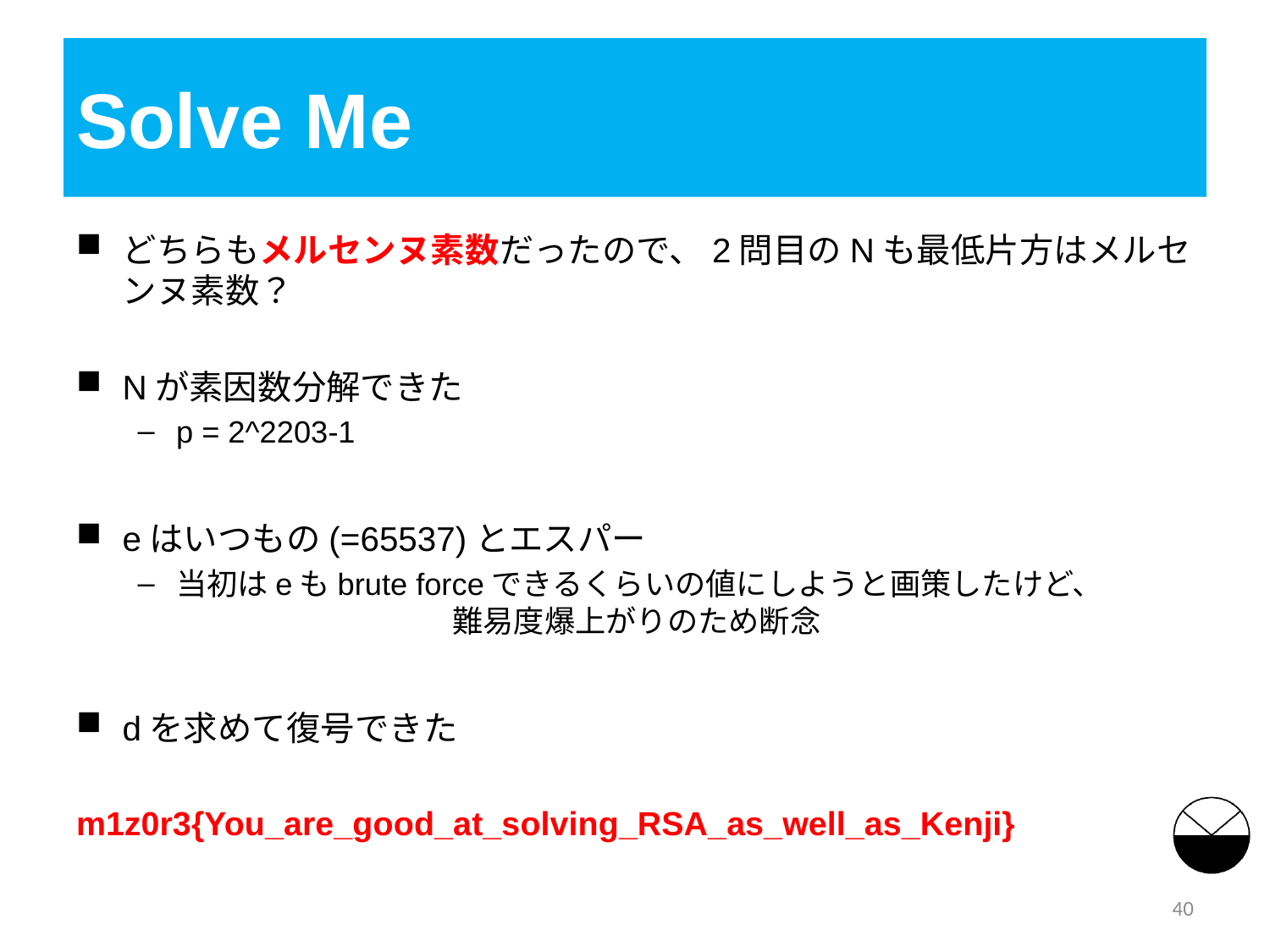

# Solve Me
どちらもメルセンヌ素数だったので、2問目のNも最低片方はメルセンヌ素数？

Nが素因数分解できた
p = 2^2203-1

eはいつもの(=65537)とエスパー
当初はeもbrute forceできるくらいの値にしようと画策したけど、　　　　　　　　　　　難易度爆上がりのため断念

dを求めて復号できた

m1z0r3{You_are_good_at_solving_RSA_as_well_as_Kenji}
40